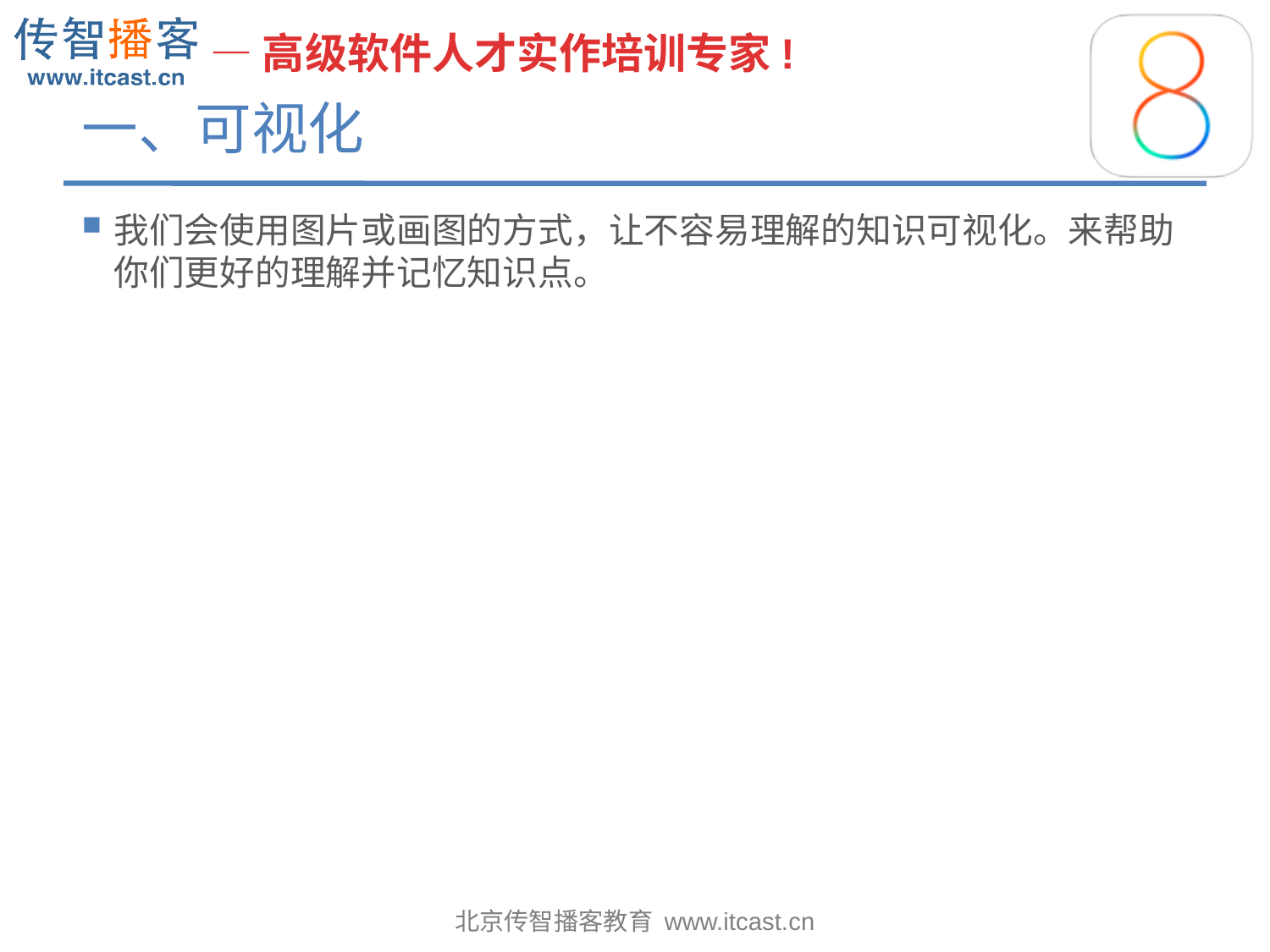

# 一、可视化
我们会使用图片或画图的方式，让不容易理解的知识可视化。来帮助你们更好的理解并记忆知识点。